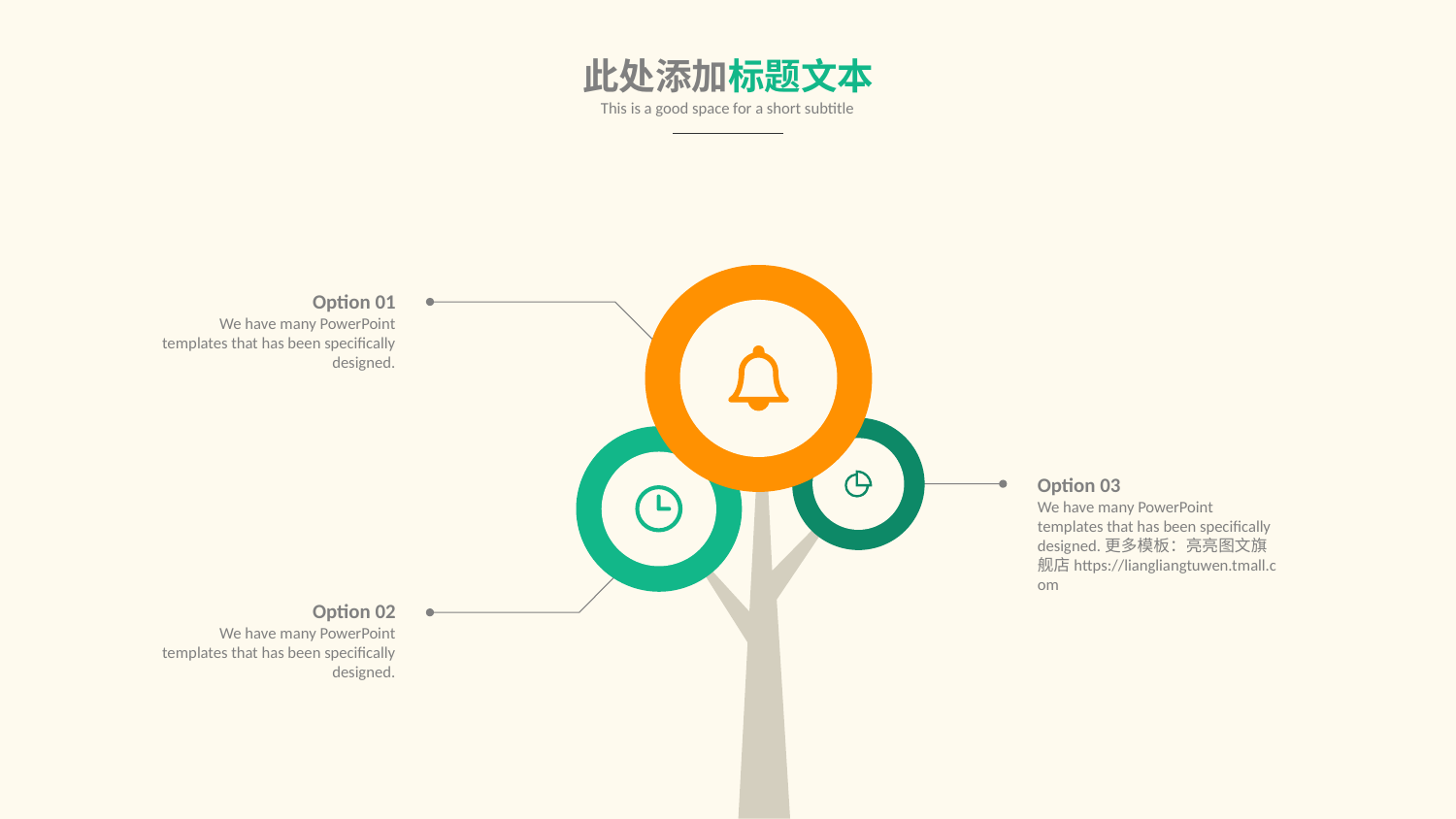

此处添加标题文本
This is a good space for a short subtitle

Option 01
We have many PowerPoint templates that has been specifically designed.

Option 03
We have many PowerPoint templates that has been specifically designed.更多模板：亮亮图文旗舰店https://liangliangtuwen.tmall.com

Option 02
We have many PowerPoint templates that has been specifically designed.